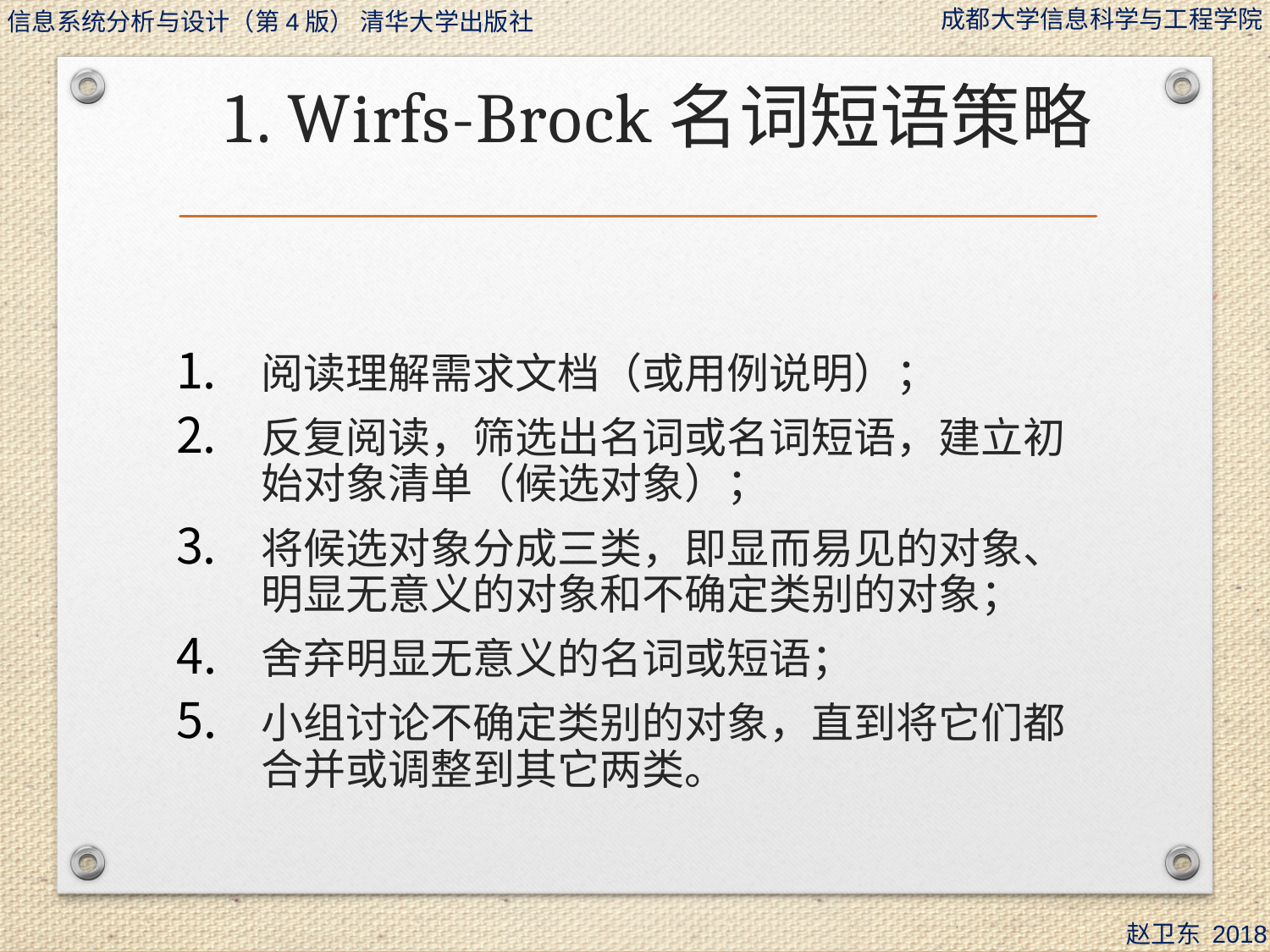

# 1. Wirfs-Brock名词短语策略
阅读理解需求文档（或用例说明）；
反复阅读，筛选出名词或名词短语，建立初始对象清单（候选对象）；
将候选对象分成三类，即显而易见的对象、明显无意义的对象和不确定类别的对象；
舍弃明显无意义的名词或短语；
小组讨论不确定类别的对象，直到将它们都合并或调整到其它两类。